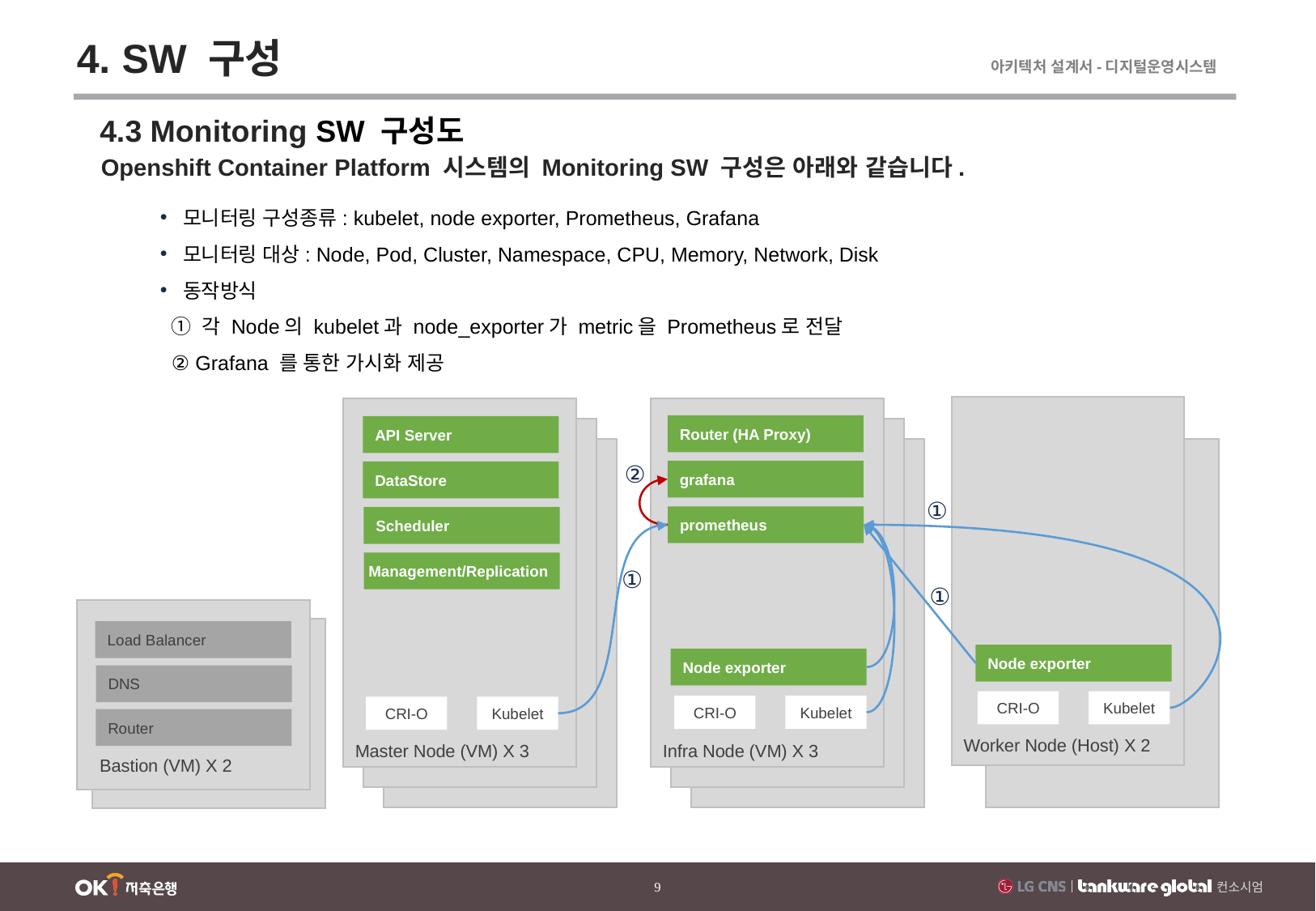

4. SW 구성
4.3 Monitoring SW 구성도
Openshift Container Platform 시스템의 Monitoring SW 구성은 아래와 같습니다.
모니터링 구성종류: kubelet, node exporter, Prometheus, Grafana
모니터링 대상: Node, Pod, Cluster, Namespace, CPU, Memory, Network, Disk
동작방식
  ① 각 Node의 kubelet과 node_exporter가 metric을 Prometheus로 전달
  ② Grafana 를 통한 가시화 제공

Router (HA Proxy)
API Server

②
grafana
DataStore
①
prometheus
Scheduler
Management/Replication
①
①

Load Balancer
Node exporter
Node exporter
DNS
CRI-O
Kubelet
CRI-O
Kubelet
CRI-O
Kubelet
Router
Worker Node (Host) X 2
Master Node (VM) X 3
Infra Node (VM) X 3
Bastion (VM) X 2
9